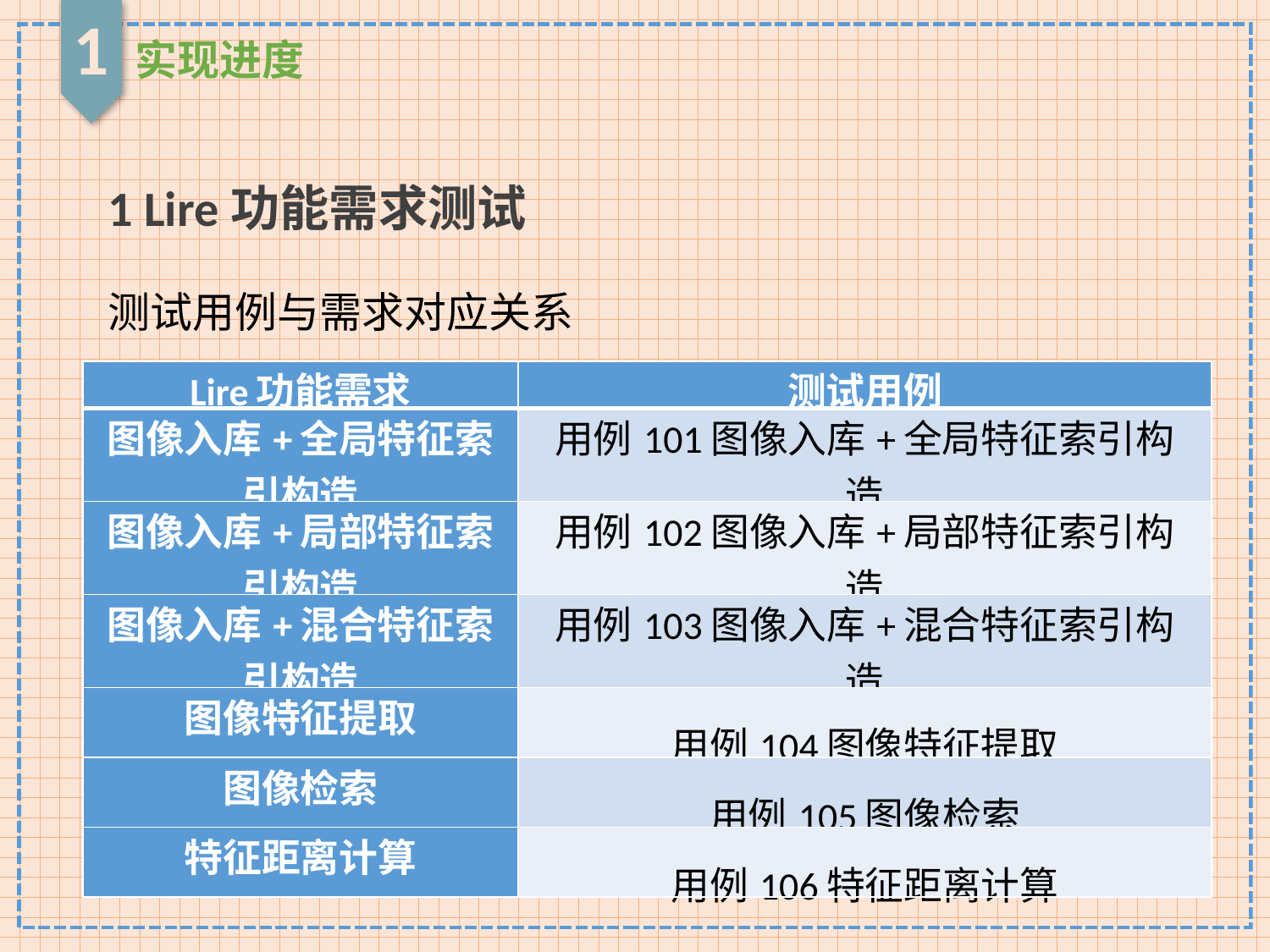

1
实现进度

1 Lire功能需求测试
测试用例与需求对应关系

| Lire功能需求 | 测试用例 |
| --- | --- |
| 图像入库+全局特征索引构造 | 用例101图像入库+全局特征索引构造 |
| 图像入库+局部特征索引构造 | 用例102图像入库+局部特征索引构造 |
| 图像入库+混合特征索引构造 | 用例103图像入库+混合特征索引构造 |
| 图像特征提取 | 用例104图像特征提取 |
| 图像检索 | 用例105图像检索 |
| 特征距离计算 | 用例106特征距离计算 |